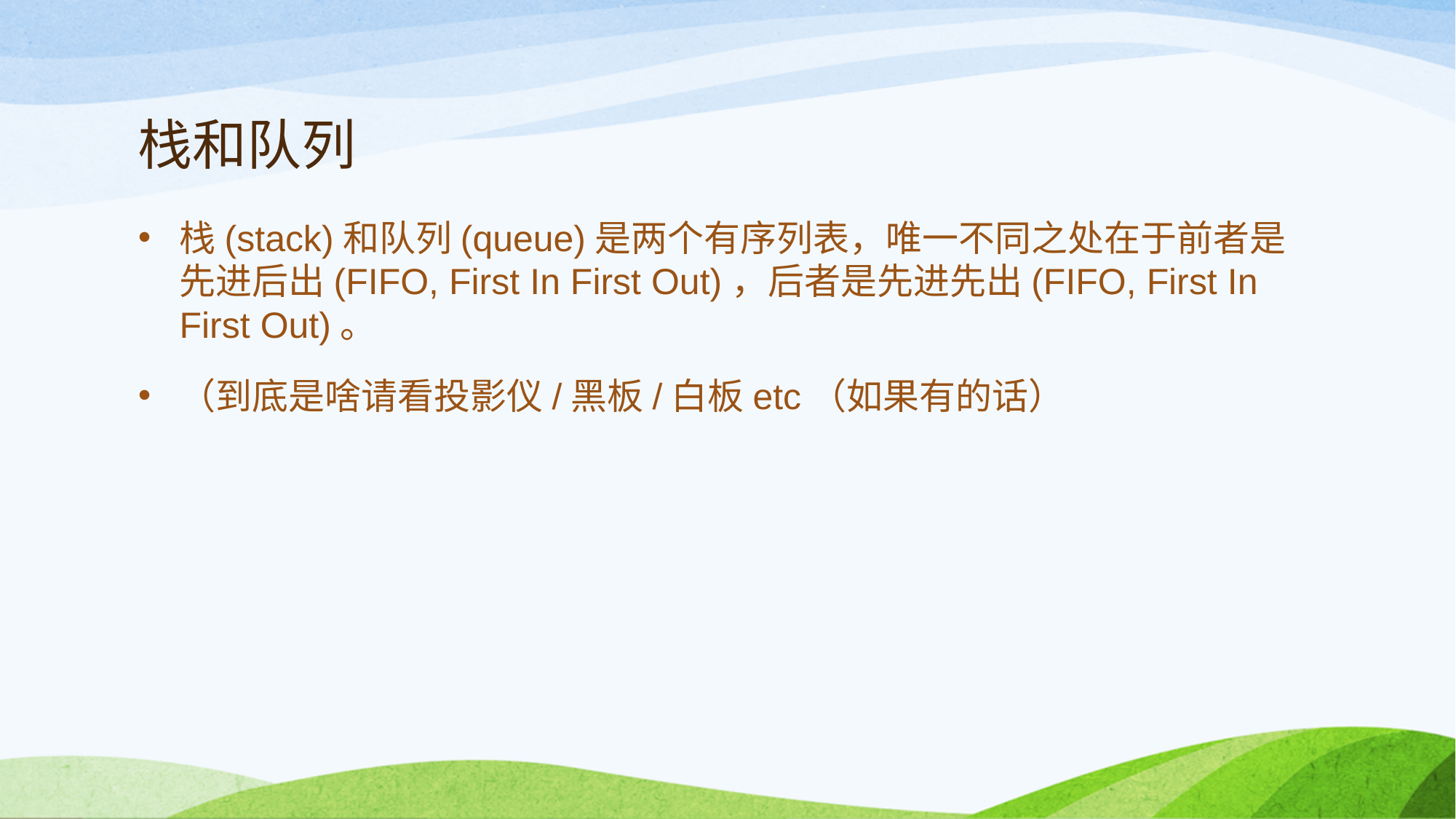

# 栈和队列
栈(stack)和队列(queue)是两个有序列表，唯一不同之处在于前者是先进后出(FIFO, First In First Out)，后者是先进先出(FIFO, First In First Out)。
（到底是啥请看投影仪/黑板/白板etc（如果有的话）